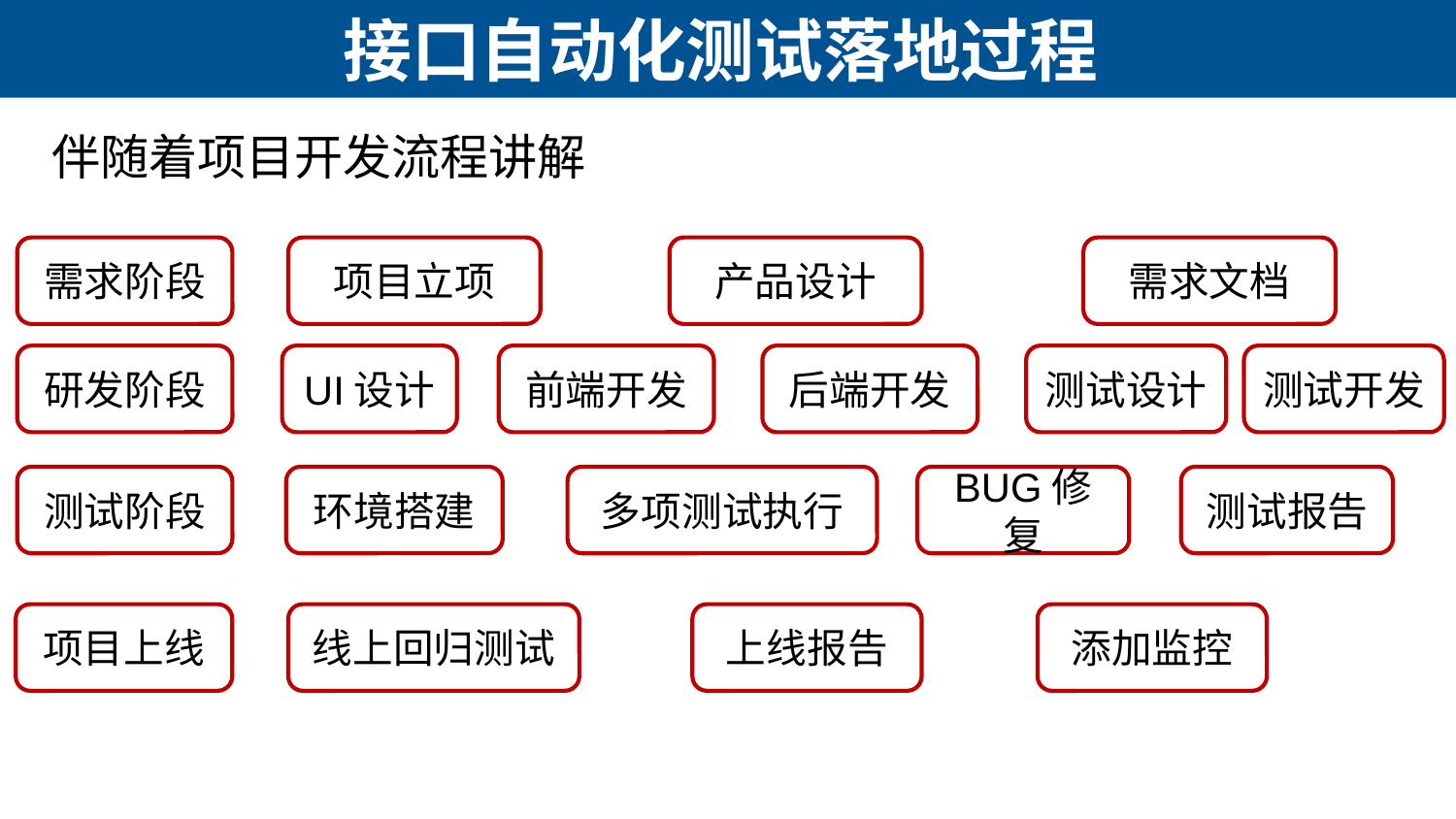

# 接口自动化测试落地过程
伴随着项目开发流程讲解
需求阶段
项目立项
产品设计
需求文档
研发阶段
UI设计
前端开发
后端开发
测试设计
测试开发
测试阶段
环境搭建
多项测试执行
BUG修复
测试报告
项目上线
线上回归测试
上线报告
添加监控